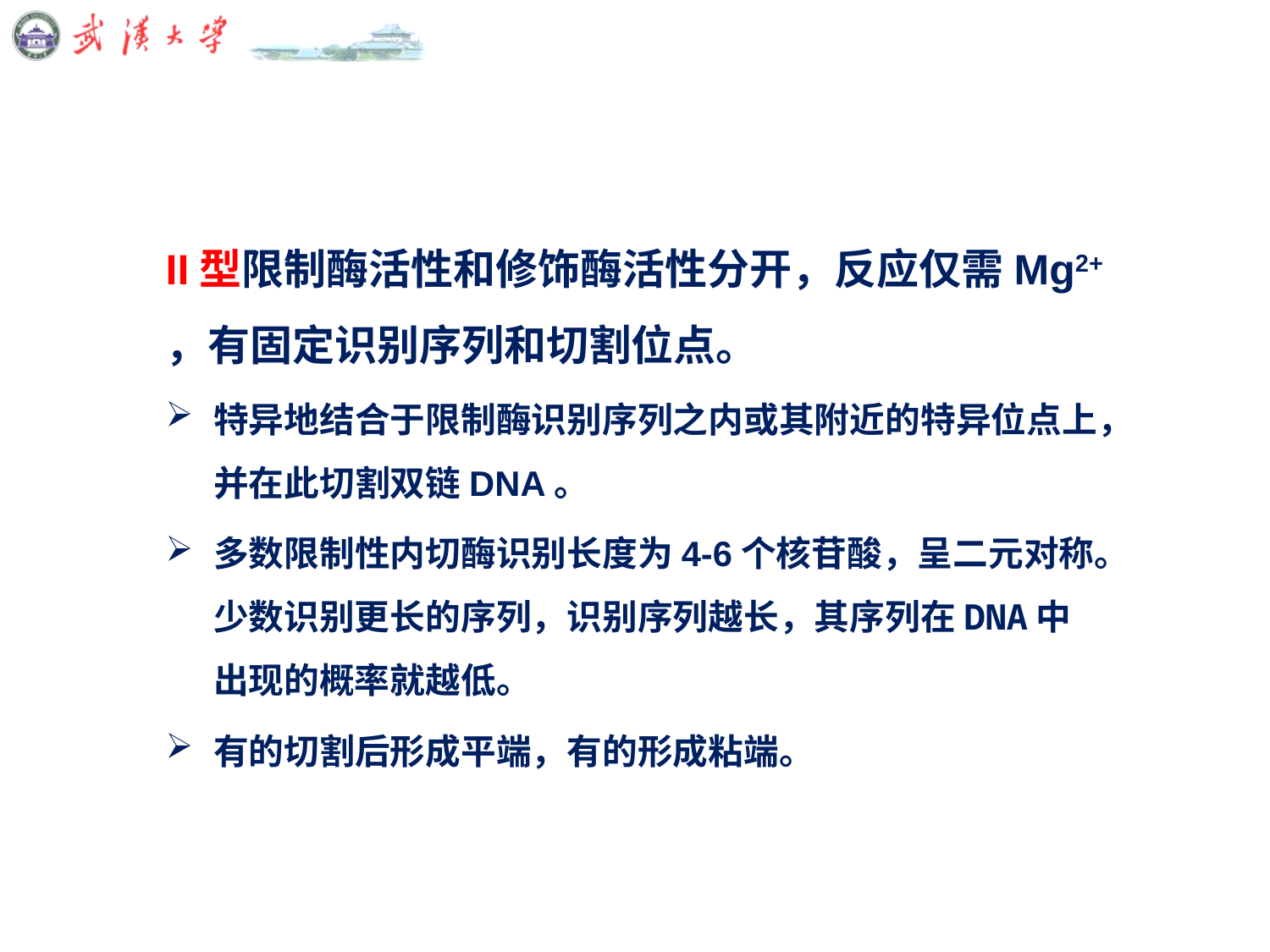

#
II型限制酶活性和修饰酶活性分开，反应仅需Mg2+ ，有固定识别序列和切割位点。
特异地结合于限制酶识别序列之内或其附近的特异位点上，并在此切割双链DNA。
多数限制性内切酶识别长度为4-6个核苷酸，呈二元对称。少数识别更长的序列，识别序列越长，其序列在DNA中出现的概率就越低。
有的切割后形成平端，有的形成粘端。